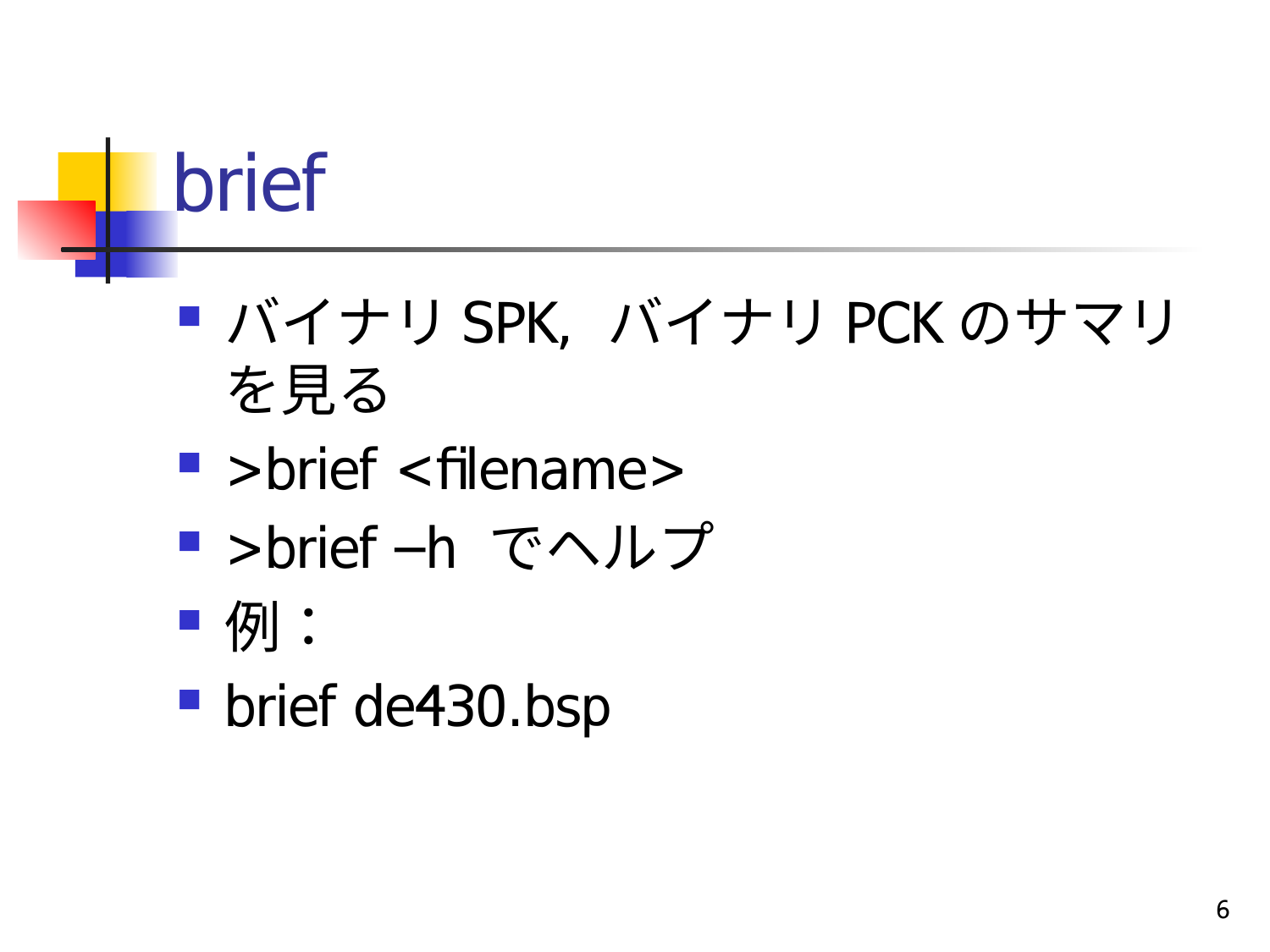

# brief
バイナリSPK, バイナリPCKのサマリを見る
>brief <filename>
>brief –h でヘルプ
例：
brief de430.bsp
6